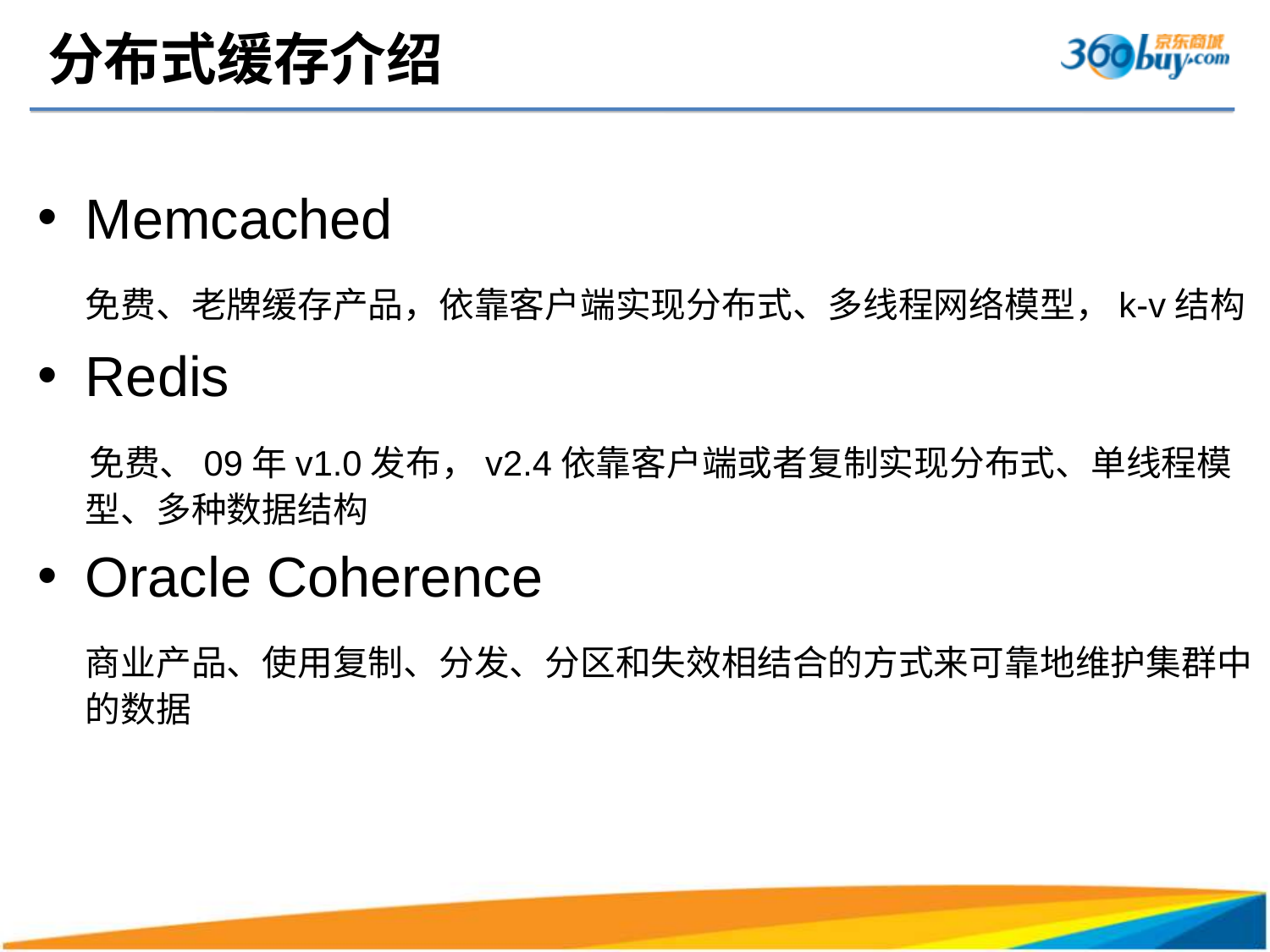

# 分布式缓存介绍
Memcached
	免费、老牌缓存产品，依靠客户端实现分布式、多线程网络模型，k-v结构
Redis
   免费、09年v1.0发布，v2.4依靠客户端或者复制实现分布式、单线程模型、多种数据结构
Oracle Coherence
	商业产品、使用复制、分发、分区和失效相结合的方式来可靠地维护集群中的数据